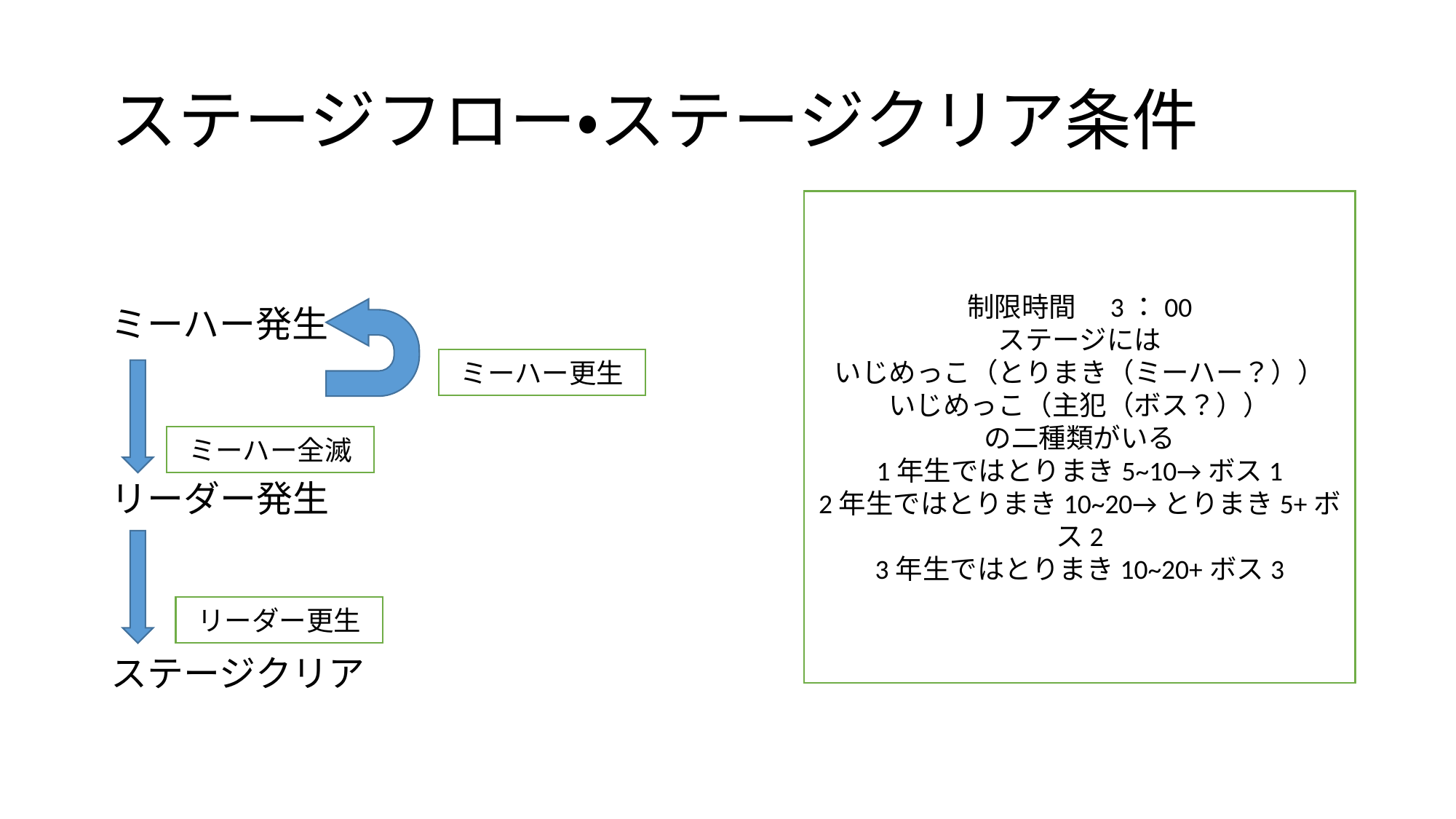

# ステージフロー・ステージクリア条件
制限時間　3：00
ステージには
いじめっこ（とりまき（ミーハー？））
いじめっこ（主犯（ボス？））
の二種類がいる
1年生ではとりまき5~10→ボス1
2年生ではとりまき10~20→とりまき5+ボス2
3年生ではとりまき10~20+ボス3
ミーハー発生

リーダー発生

ステージクリア

ミーハー更生

ミーハー全滅

リーダー更生